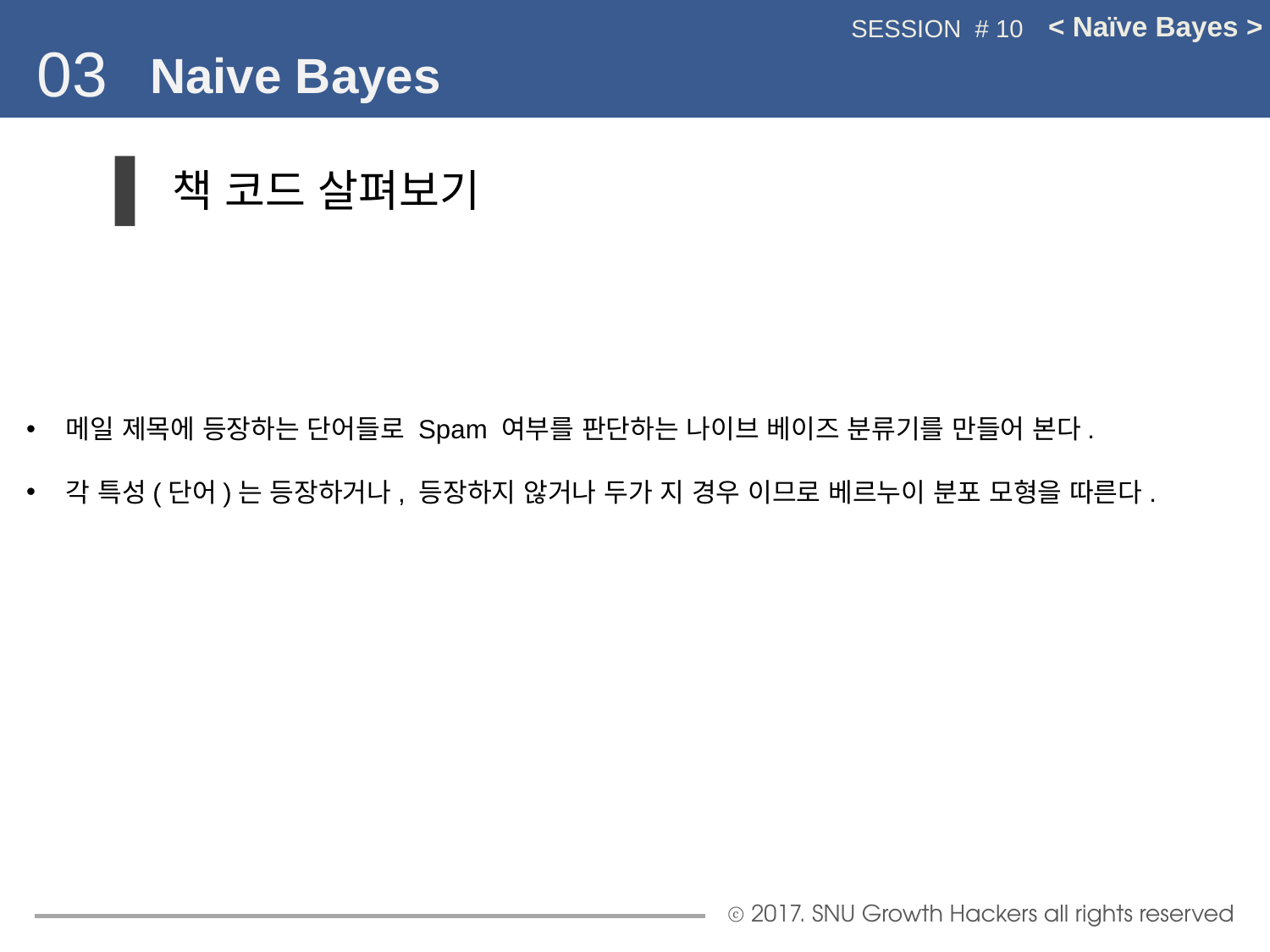

< Naïve Bayes >
SESSION  # 10
03
Naive Bayes
책 코드 살펴보기

메일 제목에 등장하는 단어들로 Spam 여부를 판단하는 나이브 베이즈 분류기를 만들어 본다.

각 특성(단어)는 등장하거나, 등장하지 않거나 두가 지 경우 이므로 베르누이 분포 모형을 따른다.
ⓒ 2017. SNU Growth Hackers all rights reserved